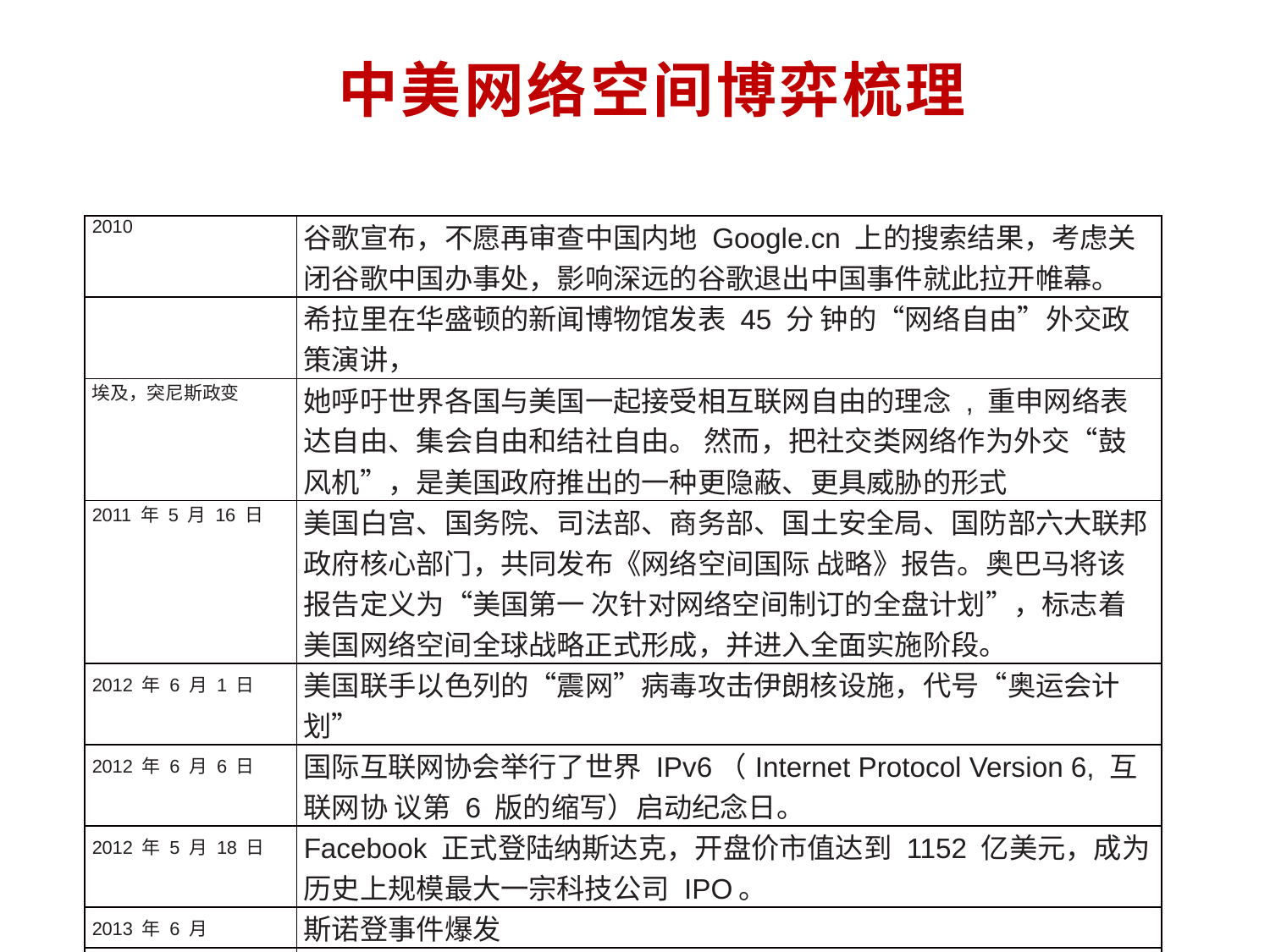

中美网络空间博弈梳理
| 2010 | 谷歌宣布，不愿再审查中国内地 Google.cn 上的搜索结果，考虑关闭谷歌中国办事处，影响深远的谷歌退出中国事件就此拉开帷幕。 |
| --- | --- |
|  | 希拉里在华盛顿的新闻博物馆发表 45 分 钟的“网络自由”外交政策演讲， |
| 埃及，突尼斯政变 | 她呼吁世界各国与美国一起接受相互联网自由的理念 , 重申网络表达自由、集会自由和结社自由。 然而，把社交类网络作为外交“鼓风机”，是美国政府推出的一种更隐蔽、更具威胁的形式 |
| 2011 年 5 月 16 日 | 美国白宫、国务院、司法部、商务部、国土安全局、国防部六大联邦政府核心部门，共同发布《网络空间国际 战略》报告。奥巴马将该报告定义为“美国第一 次针对网络空间制订的全盘计划”，标志着美国网络空间全球战略正式形成，并进入全面实施阶段。 |
| 2012 年 6 月 1 日 | 美国联手以色列的“震网”病毒攻击伊朗核设施，代号“奥运会计划” |
| 2012 年 6 月 6 日 | 国际互联网协会举行了世界 IPv6（Internet Protocol Version 6, 互联网协 议第 6 版的缩写）启动纪念日。 |
| 2012 年 5 月 18 日 | Facebook 正式登陆纳斯达克，开盘价市值达到 1152 亿美元，成为 历史上规模最大一宗科技公司 IPO。 |
| 2013 年 6 月 | 斯诺登事件爆发 |
| 2013年 | 美国指控中国军人网络间谍 |
| 2014 年 11 月 19 日至 21 日 | 首届世界互联网大会在乌镇举办 |